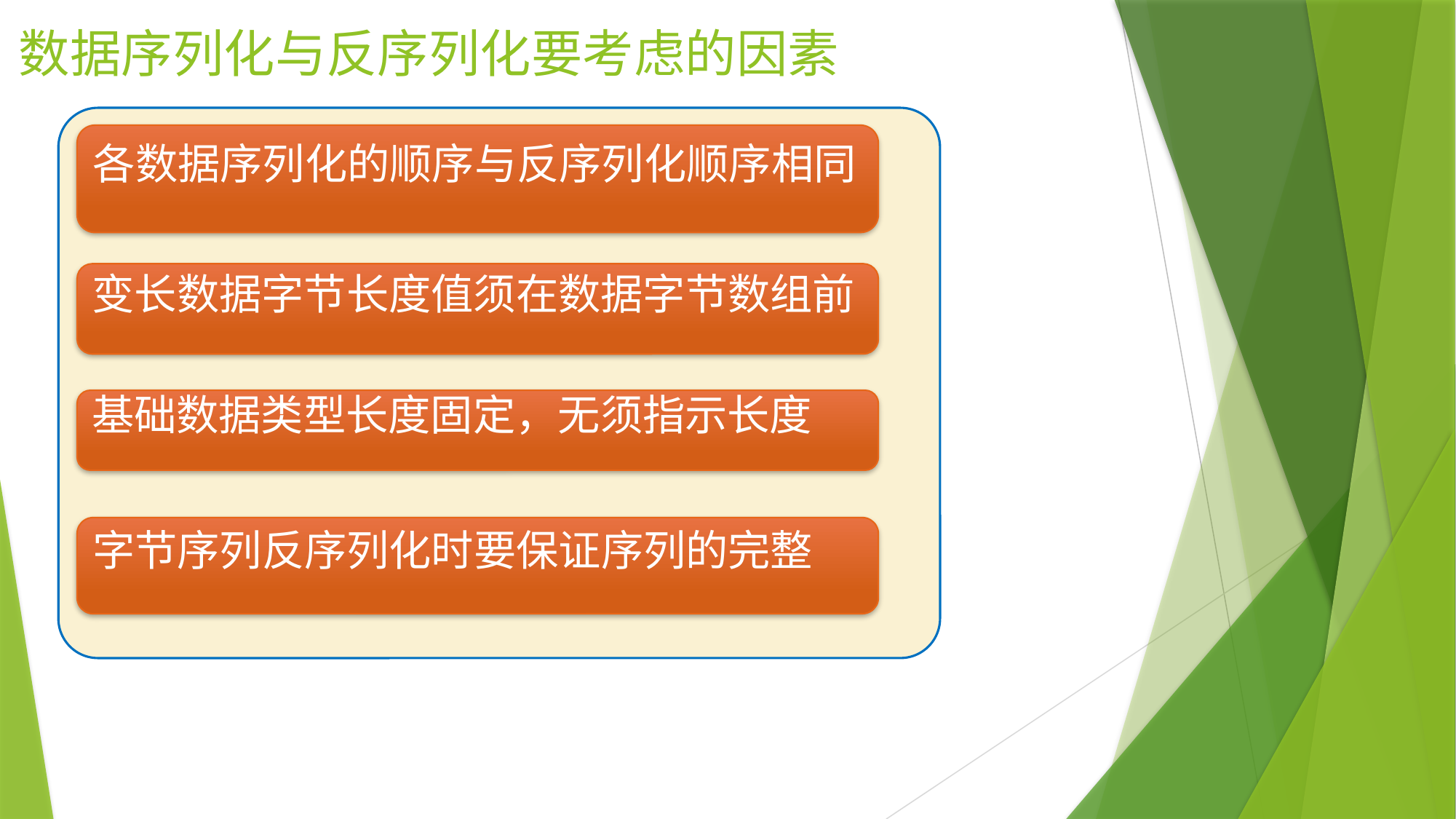

# 数据序列化与反序列化要考虑的因素

各数据序列化的顺序与反序列化顺序相同
变长数据字节长度值须在数据字节数组前
基础数据类型长度固定，无须指示长度
字节序列反序列化时要保证序列的完整